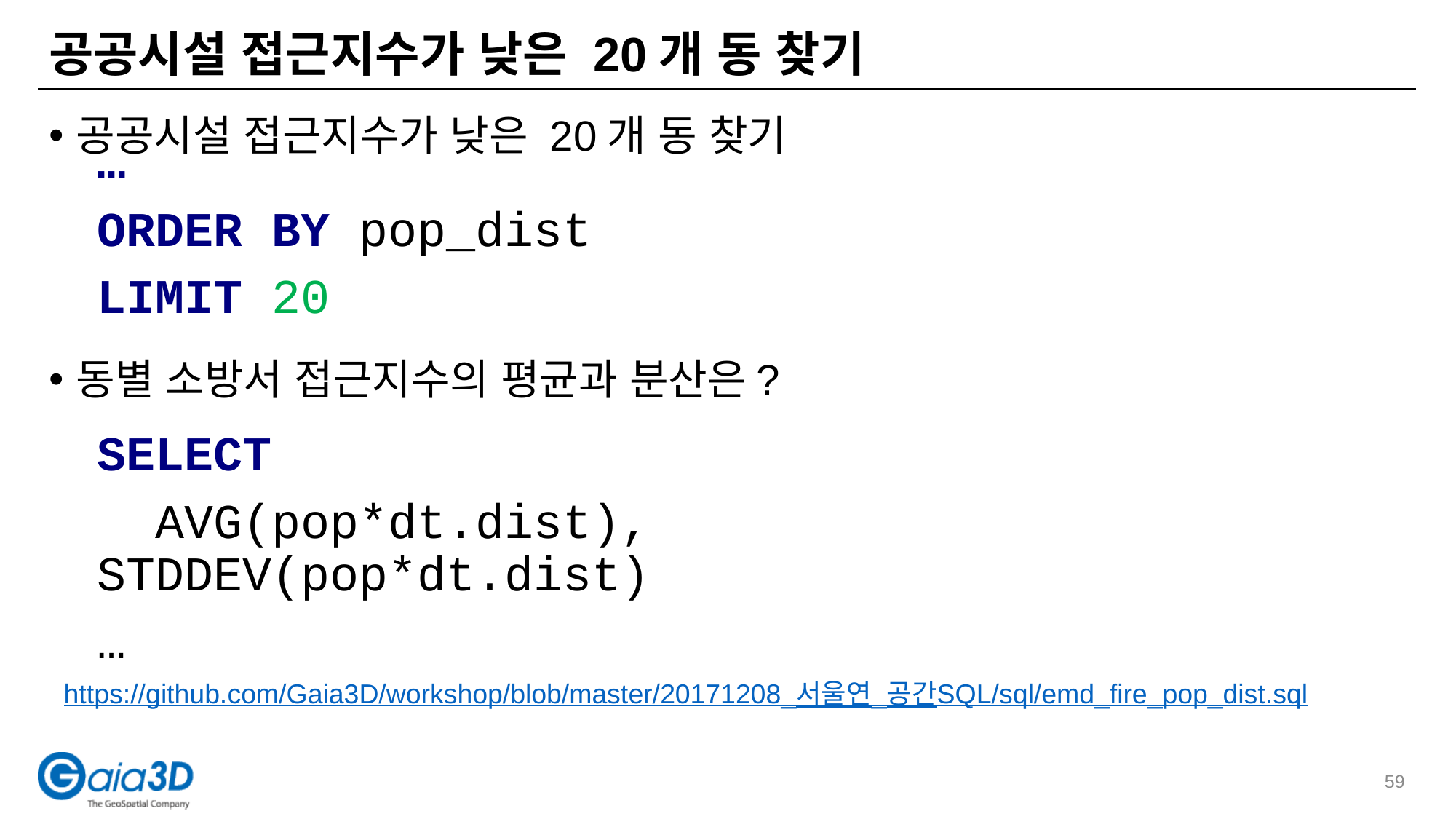

# 공공시설 접근지수가 낮은 20개 동 찾기
공공시설 접근지수가 낮은 20개 동 찾기

동별 소방서 접근지수의 평균과 분산은?
…
ORDER BY pop_dist
LIMIT 20
SELECT
  AVG(pop*dt.dist), STDDEV(pop*dt.dist)
…
https://github.com/Gaia3D/workshop/blob/master/20171208_서울연_공간SQL/sql/emd_fire_pop_dist.sql
59